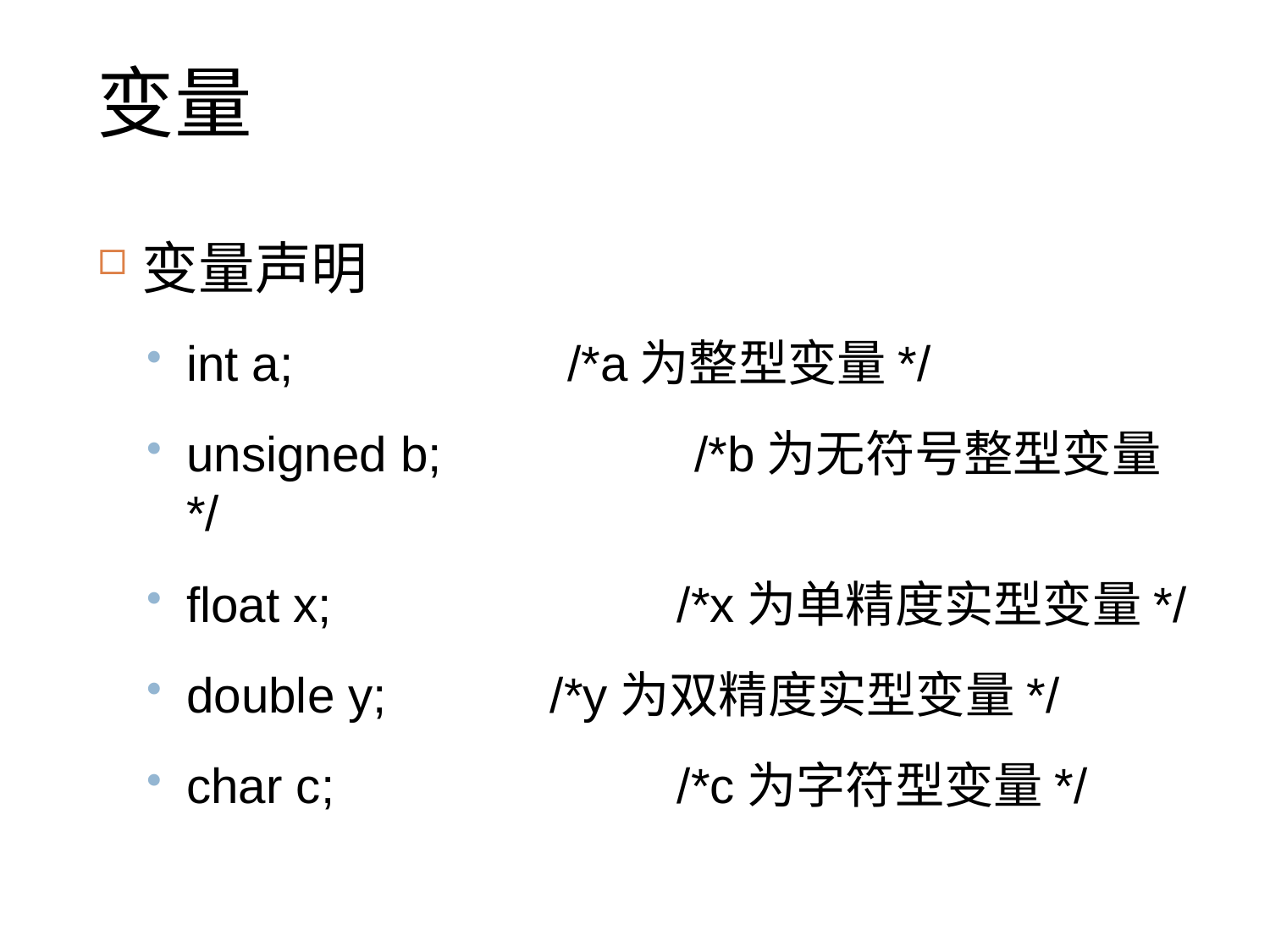

# 变量
变量声明
int a;			/*a为整型变量*/
unsigned b; 	 	/*b为无符号整型变量*/
float x;		        /*x为单精度实型变量*/
double y;	        /*y为双精度实型变量*/
char c;		        /*c为字符型变量*/